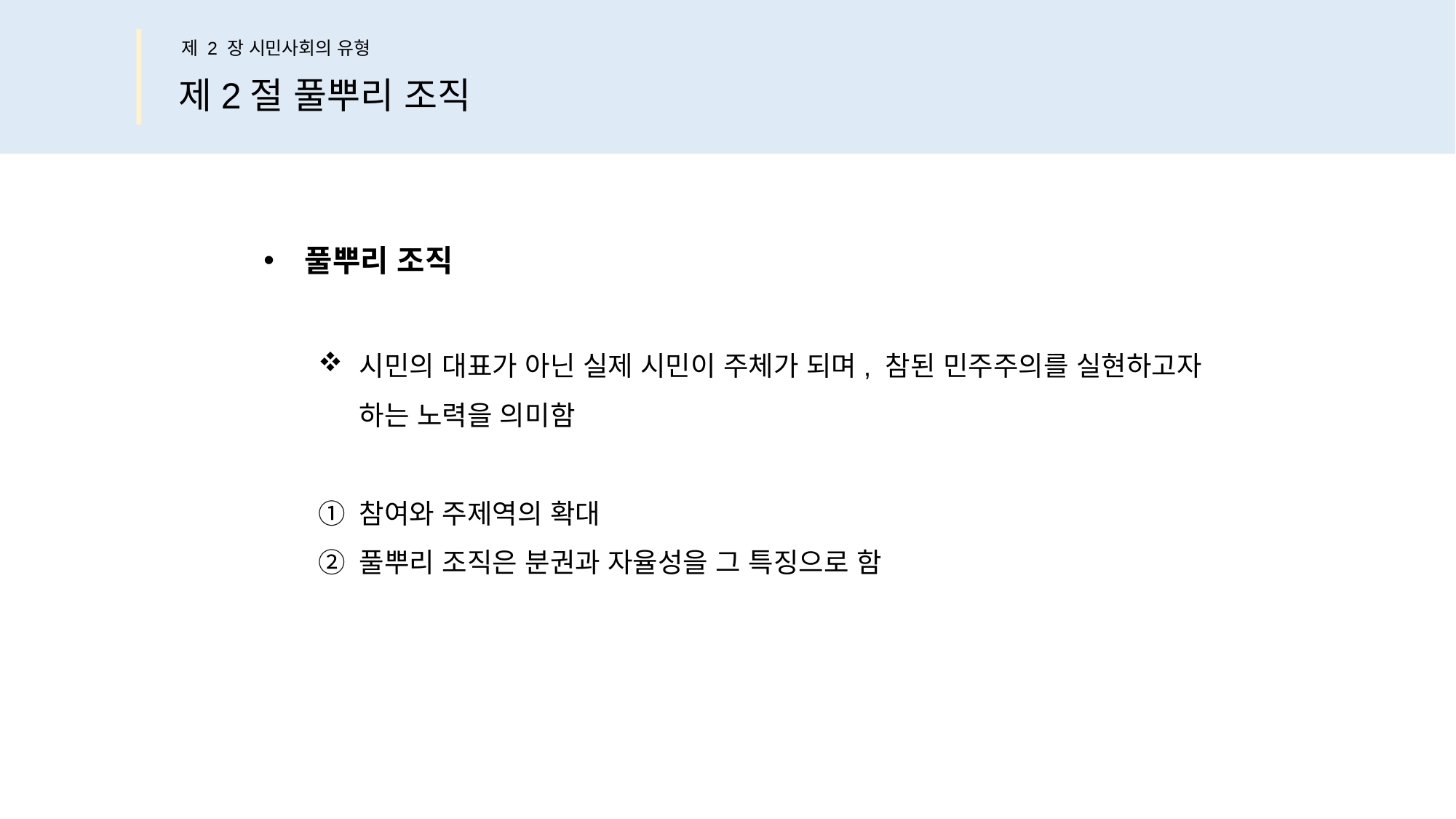

제 2 장 시민사회의 유형
제2절 풀뿌리 조직
풀뿌리 조직

시민의 대표가 아닌 실제 시민이 주체가 되며, 참된 민주주의를 실현하고자
하는 노력을 의미함

참여와 주제역의 확대
풀뿌리 조직은 분권과 자율성을 그 특징으로 함